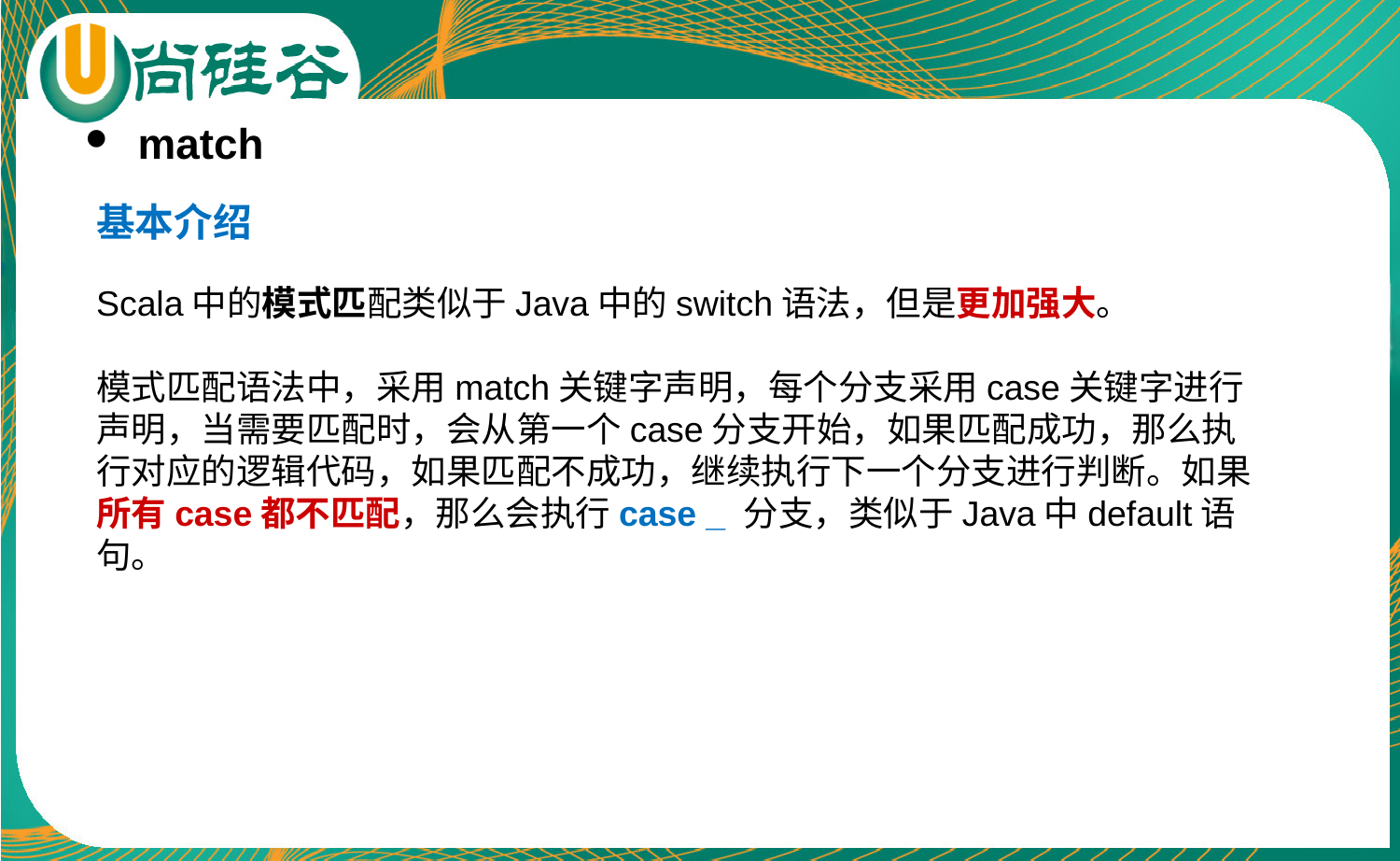

match

基本介绍

Scala中的模式匹配类似于Java中的switch语法，但是更加强大。

模式匹配语法中，采用match关键字声明，每个分支采用case关键字进行声明，当需要匹配时，会从第一个case分支开始，如果匹配成功，那么执行对应的逻辑代码，如果匹配不成功，继续执行下一个分支进行判断。如果所有case都不匹配，那么会执行case _ 分支，类似于Java中default语句。